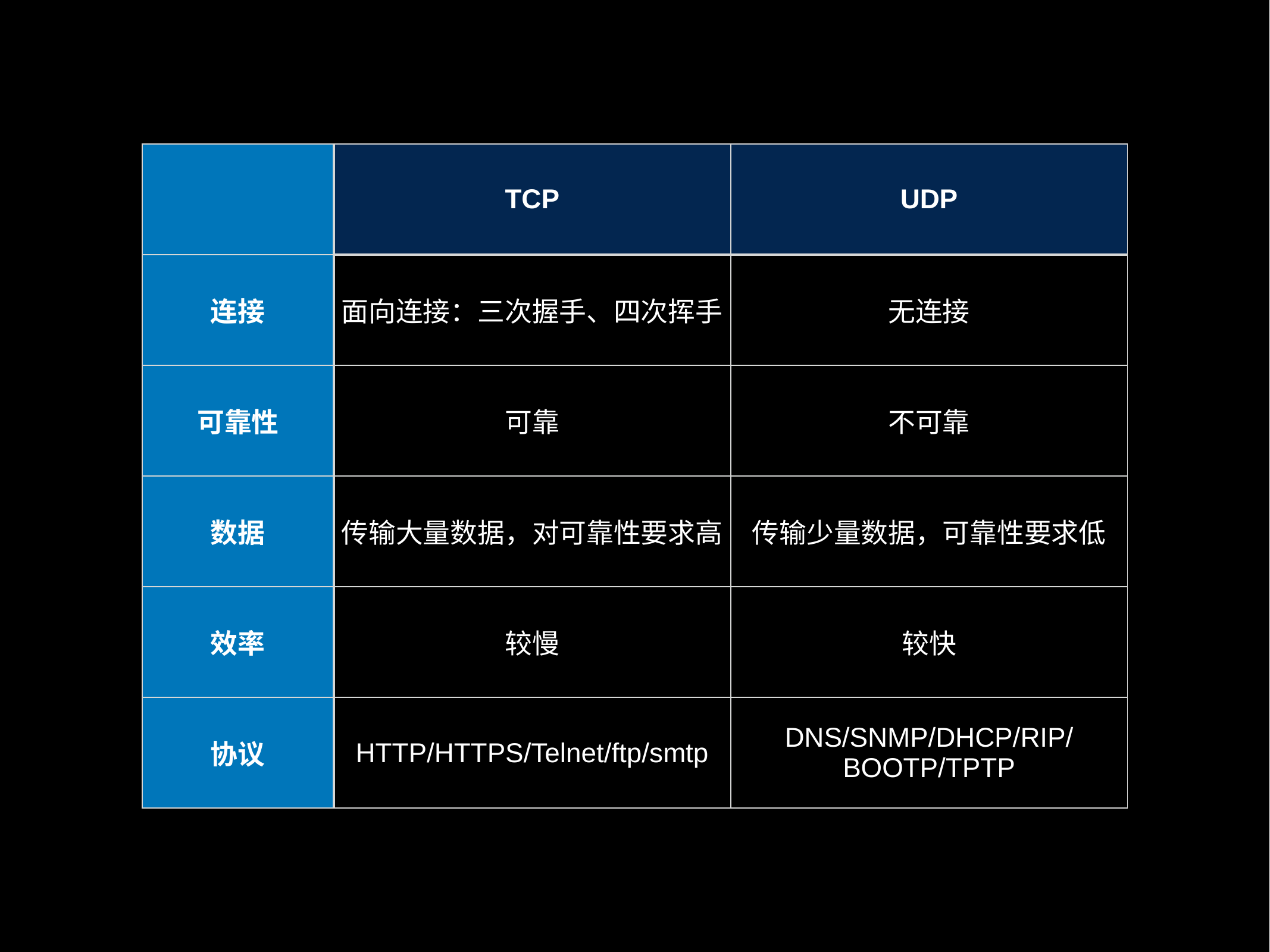

|  | TCP | UDP |
| --- | --- | --- |
| 连接 | 面向连接：三次握手、四次挥手 | 无连接 |
| 可靠性 | 可靠 | 不可靠 |
| 数据 | 传输大量数据，对可靠性要求高 | 传输少量数据，可靠性要求低 |
| 效率 | 较慢 | 较快 |
| 协议 | HTTP/HTTPS/Telnet/ftp/smtp | DNS/SNMP/DHCP/RIP/BOOTP/TPTP |